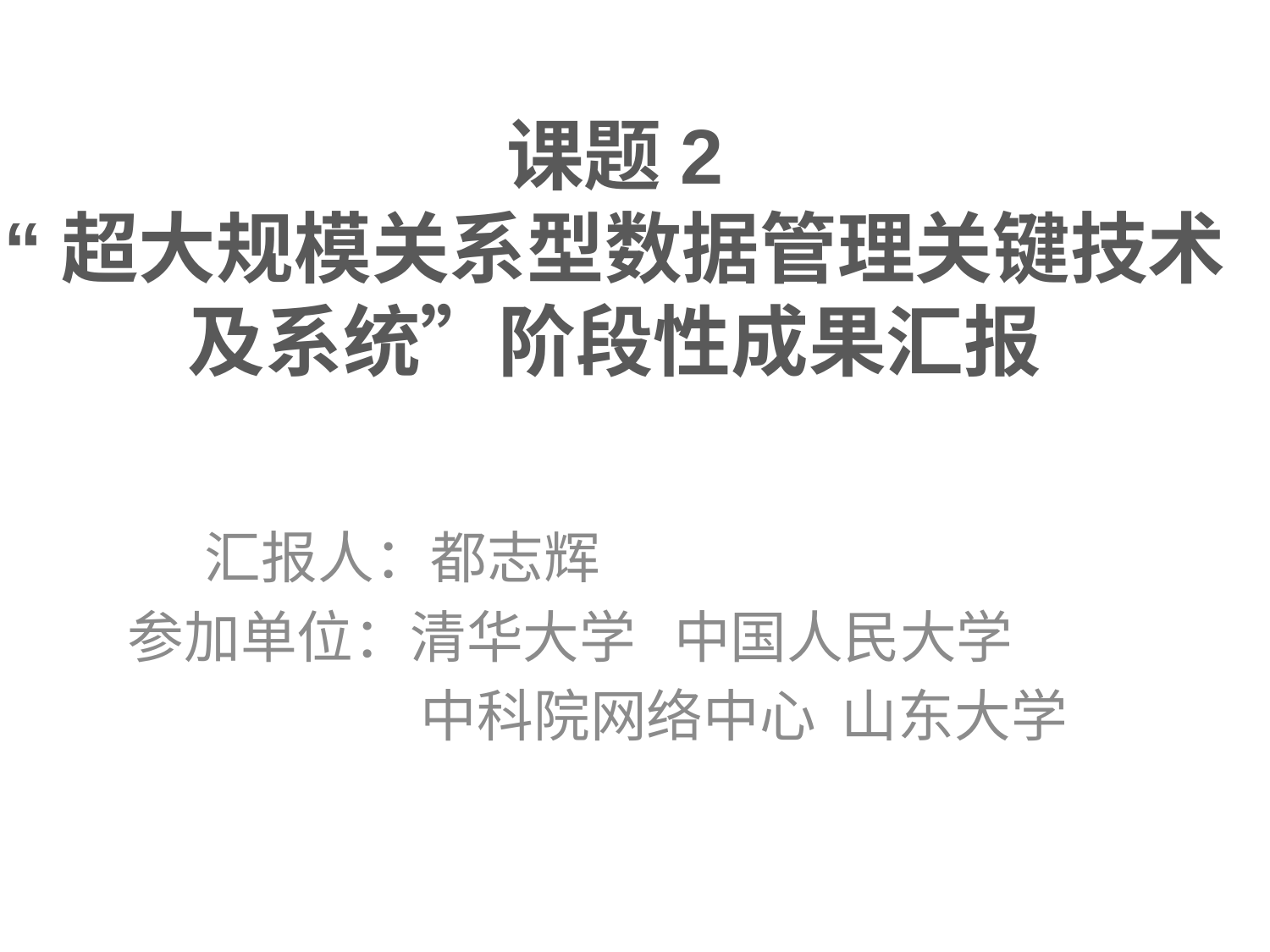

# 课题2 “超大规模关系型数据管理关键技术及系统”阶段性成果汇报
     汇报人：都志辉
参加单位：清华大学   中国人民大学
                      中科院网络中心  山东大学